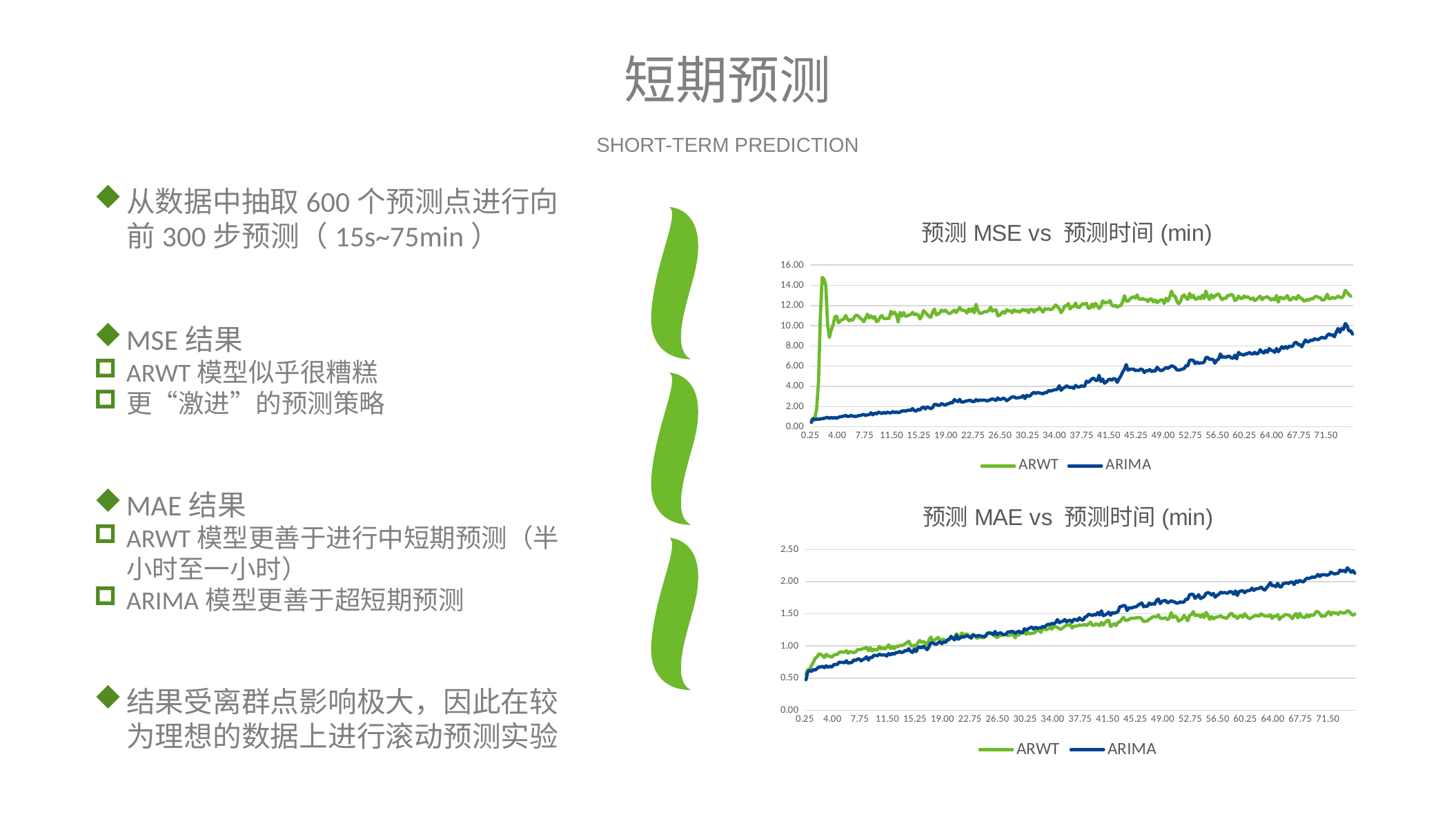

短期预测
SHORT-TERM PREDICTION
从数据中抽取600个预测点进行向前300步预测（15s~75min）

MSE结果
ARWT模型似乎很糟糕
更“激进”的预测策略

MAE结果
ARWT模型更善于进行中短期预测（半小时至一小时）
ARIMA模型更善于超短期预测

结果受离群点影响极大，因此在较为理想的数据上进行滚动预测实验

[unsupported chart]

### Chart: 预测MAE vs 预测时间(min)

| Category |  |  |
|---|---|---|
| 0.25 | 0.5590313 | 0.47509825 |
| 0.5 | 0.63374002 | 0.59941449 |
| 0.75 | 0.62984103 | 0.6190679 |
| 1 | 0.69950314 | 0.60285154 |
| 1.25 | 0.74345658 | 0.63361265 |
| 1.5 | 0.80986893 | 0.6246027 |
| 1.75 | 0.82809287 | 0.64661433 |
| 2 | 0.87810444 | 0.67221395 |
| 2.25 | 0.8690576 | 0.67181651 |
| 2.5 | 0.84838917 | 0.6834203 |
| 2.75 | 0.81903135 | 0.66224004 |
| 3 | 0.87003602 | 0.69169133 |
| 3.25 | 0.84336229 | 0.66623734 |
| 3.5 | 0.83995728 | 0.68526332 |
| 3.75 | 0.823751 | 0.67090224 |
| 4 | 0.85534279 | 0.70631374 |
| 4.25 | 0.87007676 | 0.71329125 |
| 4.5 | 0.86424144 | 0.71036092 |
| 4.75 | 0.89814315 | 0.74743047 |
| 5 | 0.90962296 | 0.7442888 |
| 5.25 | 0.90458084 | 0.74540788 |
| 5.5 | 0.9016119 | 0.73735299 |
| 5.75 | 0.92427975 | 0.7693439 |
| 6 | 0.88629613 | 0.73066761 |
| 6.25 | 0.9108525 | 0.74100648 |
| 6.5 | 0.90200215 | 0.74194573 |
| 6.75 | 0.89682679 | 0.78345415 |
| 7 | 0.90523062 | 0.77236001 |
| 7.25 | 0.93883379 | 0.79408976 |
| 7.5 | 0.94366986 | 0.79880488 |
| 7.75 | 0.94408444 | 0.76775833 |
| 8 | 0.95999336 | 0.78808793 |
| 8.25 | 0.96199457 | 0.80268274 |
| 8.5 | 0.97725512 | 0.83018525 |
| 8.75 | 0.92581038 | 0.78063948 |
| 9 | 0.97182719 | 0.82189754 |
| 9.25 | 0.92001165 | 0.81976183 |
| 9.5 | 0.94820717 | 0.85438018 |
| 9.75 | 0.93954981 | 0.85058699 |
| 10 | 0.93819528 | 0.84720138 |
| 10.25 | 0.99470098 | 0.8731056 |
| 10.5 | 0.95381244 | 0.85905855 |
| 10.75 | 0.97151873 | 0.86048046 |
| 11 | 0.95127588 | 0.86136982 |
| 11.25 | 0.97933186 | 0.84226536 |
| 11.5 | 1.01773985 | 0.88159385 |
| 11.75 | 0.95802681 | 0.85950394 |
| 12 | 0.99425462 | 0.88545975 |
| 12.25 | 0.95467126 | 0.87070931 |
| 12.5 | 0.99796842 | 0.89571554 |
| 12.75 | 0.98580979 | 0.8984683 |
| 13 | 1.00656531 | 0.91290061 |
| 13.25 | 1.00537376 | 0.89743524 |
| 13.5 | 1.01272089 | 0.9049229 |
| 13.75 | 1.03272119 | 0.93154969 |
| 14 | 1.05509893 | 0.92389403 |
| 14.25 | 1.07324781 | 0.95763732 |
| 14.5 | 1.01459738 | 0.91549899 |
| 14.75 | 0.99287254 | 0.89745722 |
| 15 | 1.01449432 | 0.95032956 |
| 15.25 | 0.98814561 | 0.91162561 |
| 15.5 | 1.05405866 | 0.96945255 |
| 15.75 | 1.08484807 | 0.98693253 |
| 16 | 1.05625688 | 0.96923111 |
| 16.25 | 1.06923572 | 0.99790057 |
| 16.5 | 1.04944696 | 0.96632193 |
| 16.75 | 1.01054965 | 0.94203885 |
| 17 | 1.09518784 | 0.98387931 |
| 17.25 | 1.13921041 | 1.04884862 |
| 17.5 | 1.08432832 | 1.04941889 |
| 17.75 | 1.08802893 | 1.03159727 |
| 18 | 1.11329687 | 1.02640468 |
| 18.25 | 1.13329919 | 1.04849083 |
| 18.5 | 1.08694534 | 1.0641244 |
| 18.75 | 1.09701209 | 1.03559714 |
| 19 | 1.10457403 | 1.06228663 |
| 19.25 | 1.07137479 | 1.05382894 |
| 19.5 | 1.08770607 | 1.09347754 |
| 19.75 | 1.09964957 | 1.10034397 |
| 20 | 1.13982677 | 1.15046891 |
| 20.25 | 1.12857694 | 1.1164072 |
| 20.5 | 1.1295916 | 1.09433605 |
| 20.75 | 1.18978345 | 1.16765959 |
| 21 | 1.13027426 | 1.10399102 |
| 21.25 | 1.16047831 | 1.12492251 |
| 21.5 | 1.20160408 | 1.14453104 |
| 21.75 | 1.14441182 | 1.13686203 |
| 22 | 1.18813677 | 1.15094552 |
| 22.25 | 1.17804927 | 1.15903796 |
| 22.5 | 1.1432103 | 1.13977942 |
| 22.75 | 1.14746945 | 1.12226314 |
| 23 | 1.18158563 | 1.16860074 |
| 23.25 | 1.16070627 | 1.15890608 |
| 23.5 | 1.12051168 | 1.1498855 |
| 23.75 | 1.12742641 | 1.16465512 |
| 24 | 1.14362229 | 1.15425215 |
| 24.25 | 1.12730383 | 1.15121177 |
| 24.5 | 1.13368656 | 1.14129945 |
| 24.75 | 1.14911015 | 1.16383593 |
| 25 | 1.20305418 | 1.19858534 |
| 25.25 | 1.20758218 | 1.19963073 |
| 25.5 | 1.20239051 | 1.19349845 |
| 25.75 | 1.17682289 | 1.17453155 |
| 26 | 1.15446509 | 1.22503065 |
| 26.25 | 1.12864761 | 1.17635351 |
| 26.5 | 1.14804275 | 1.19406974 |
| 26.75 | 1.17394709 | 1.20725116 |
| 27 | 1.1646633 | 1.18271703 |
| 27.25 | 1.18040433 | 1.17371072 |
| 27.5 | 1.17915596 | 1.18151679 |
| 27.75 | 1.16162217 | 1.22016774 |
| 28 | 1.16182293 | 1.21547075 |
| 28.25 | 1.1850442 | 1.2278351 |
| 28.5 | 1.17157784 | 1.21974441 |
| 28.75 | 1.12735107 | 1.19545279 |
| 29 | 1.19667811 | 1.21684379 |
| 29.25 | 1.16713783 | 1.23067325 |
| 29.5 | 1.22086403 | 1.20492109 |
| 29.75 | 1.19865162 | 1.20584887 |
| 30 | 1.21357395 | 1.2676485 |
| 30.25 | 1.17969828 | 1.24225519 |
| 30.5 | 1.20974975 | 1.26548767 |
| 30.75 | 1.18816209 | 1.27967225 |
| 31 | 1.19858154 | 1.2945565 |
| 31.25 | 1.1959827 | 1.26281991 |
| 31.5 | 1.21969893 | 1.29062421 |
| 31.75 | 1.24028466 | 1.27304692 |
| 32 | 1.24258491 | 1.28249593 |
| 32.25 | 1.2095151 | 1.28176703 |
| 32.5 | 1.27145985 | 1.30326132 |
| 32.75 | 1.26286055 | 1.29378612 |
| 33 | 1.25169328 | 1.32193016 |
| 33.25 | 1.26720025 | 1.33750099 |
| 33.5 | 1.28873987 | 1.33057765 |
| 33.75 | 1.25979697 | 1.35191337 |
| 34 | 1.31198314 | 1.34144669 |
| 34.25 | 1.29705305 | 1.36338932 |
| 34.5 | 1.29103631 | 1.41080657 |
| 34.75 | 1.26730037 | 1.3606157 |
| 35 | 1.26010027 | 1.37791745 |
| 35.25 | 1.28264072 | 1.38472789 |
| 35.5 | 1.30224562 | 1.41119604 |
| 35.75 | 1.32916909 | 1.37335748 |
| 36 | 1.318499 | 1.39418752 |
| 36.25 | 1.33347541 | 1.40020912 |
| 36.5 | 1.27993186 | 1.37105976 |
| 36.75 | 1.30602511 | 1.41495039 |
| 37 | 1.31038575 | 1.41003747 |
| 37.25 | 1.31038602 | 1.39575588 |
| 37.5 | 1.32677557 | 1.43745566 |
| 37.75 | 1.31941582 | 1.40860214 |
| 38 | 1.32886164 | 1.40152746 |
| 38.25 | 1.33029464 | 1.4486257 |
| 38.5 | 1.31910314 | 1.46042204 |
| 38.75 | 1.34105561 | 1.49524833 |
| 39 | 1.37197462 | 1.48437685 |
| 39.25 | 1.32208887 | 1.47356761 |
| 39.5 | 1.32020802 | 1.49085984 |
| 39.75 | 1.34398173 | 1.47993813 |
| 40 | 1.33149443 | 1.52103502 |
| 40.25 | 1.31688673 | 1.48206208 |
| 40.5 | 1.36552867 | 1.5464665 |
| 40.75 | 1.32438682 | 1.4707033 |
| 41 | 1.36263636 | 1.48332682 |
| 41.25 | 1.39306639 | 1.50022098 |
| 41.5 | 1.39976907 | 1.52615679 |
| 41.75 | 1.30168369 | 1.47933516 |
| 42 | 1.32410652 | 1.52042023 |
| 42.25 | 1.34614562 | 1.50970423 |
| 42.5 | 1.31643357 | 1.51838028 |
| 42.75 | 1.36724066 | 1.53242787 |
| 43 | 1.37391089 | 1.61184297 |
| 43.25 | 1.41309277 | 1.61521371 |
| 43.5 | 1.4457629 | 1.62946256 |
| 43.75 | 1.3990613 | 1.62431556 |
| 44 | 1.39832147 | 1.54973483 |
| 44.25 | 1.41205429 | 1.59659436 |
| 44.5 | 1.43102161 | 1.58829594 |
| 44.75 | 1.4325139 | 1.59821525 |
| 45 | 1.43186668 | 1.60701835 |
| 45.25 | 1.43881297 | 1.6109476 |
| 45.5 | 1.43939714 | 1.63533869 |
| 45.75 | 1.44265742 | 1.65347942 |
| 46 | 1.42049904 | 1.66891422 |
| 46.25 | 1.37780053 | 1.60936956 |
| 46.5 | 1.38744455 | 1.62139781 |
| 46.75 | 1.38528479 | 1.61404602 |
| 47 | 1.41770851 | 1.66968415 |
| 47.25 | 1.43004546 | 1.64462126 |
| 47.5 | 1.45648771 | 1.66046103 |
| 47.75 | 1.45416852 | 1.64941229 |
| 48 | 1.45236224 | 1.70999361 |
| 48.25 | 1.48409568 | 1.73246676 |
| 48.5 | 1.43199019 | 1.65913782 |
| 48.75 | 1.42962212 | 1.6931013 |
| 49 | 1.42976408 | 1.70413225 |
| 49.25 | 1.43774046 | 1.70658615 |
| 49.5 | 1.40934313 | 1.67067398 |
| 49.75 | 1.43219957 | 1.68326089 |
| 50 | 1.5202824 | 1.70477307 |
| 50.25 | 1.44156653 | 1.68948061 |
| 50.5 | 1.46949231 | 1.68372194 |
| 50.75 | 1.4483511 | 1.66477616 |
| 51 | 1.38660361 | 1.67033004 |
| 51.25 | 1.40070908 | 1.68518789 |
| 51.5 | 1.42625816 | 1.67766296 |
| 51.75 | 1.47427811 | 1.68539913 |
| 52 | 1.43680621 | 1.72861026 |
| 52.25 | 1.39110384 | 1.72315046 |
| 52.5 | 1.47509681 | 1.79813098 |
| 52.75 | 1.48728363 | 1.80390369 |
| 53 | 1.53478929 | 1.80192124 |
| 53.25 | 1.47111136 | 1.74019614 |
| 53.5 | 1.48056257 | 1.76641272 |
| 53.75 | 1.4799061 | 1.79723366 |
| 54 | 1.44767441 | 1.73869106 |
| 54.25 | 1.49291607 | 1.75178648 |
| 54.5 | 1.44115051 | 1.76987469 |
| 54.75 | 1.52165433 | 1.81911927 |
| 55 | 1.47789958 | 1.82902749 |
| 55.25 | 1.41416537 | 1.82150076 |
| 55.5 | 1.45566573 | 1.79171192 |
| 55.75 | 1.42197004 | 1.81798787 |
| 56 | 1.44159893 | 1.75832685 |
| 56.25 | 1.45320188 | 1.78821116 |
| 56.5 | 1.45710641 | 1.80476914 |
| 56.75 | 1.47130156 | 1.83832097 |
| 57 | 1.44260416 | 1.82361073 |
| 57.25 | 1.44296914 | 1.83358893 |
| 57.5 | 1.4272999 | 1.82404571 |
| 57.75 | 1.45428443 | 1.82345254 |
| 58 | 1.49462532 | 1.84773174 |
| 58.25 | 1.50747664 | 1.83966261 |
| 58.5 | 1.45792091 | 1.80484614 |
| 58.75 | 1.46786277 | 1.85574827 |
| 59 | 1.42547728 | 1.78502689 |
| 59.25 | 1.46016024 | 1.84643732 |
| 59.5 | 1.47260379 | 1.8545759 |
| 59.75 | 1.44726019 | 1.85954424 |
| 60 | 1.50221931 | 1.82872805 |
| 60.25 | 1.4662194 | 1.85541995 |
| 60.5 | 1.43551694 | 1.85936365 |
| 60.75 | 1.42350971 | 1.86394761 |
| 61 | 1.44963637 | 1.89909578 |
| 61.25 | 1.46070811 | 1.86426366 |
| 61.5 | 1.4758198 | 1.88608575 |
| 61.75 | 1.46821554 | 1.89132537 |
| 62 | 1.46524913 | 1.89694444 |
| 62.25 | 1.50051731 | 1.9172419 |
| 62.5 | 1.47905034 | 1.88548023 |
| 62.75 | 1.46581067 | 1.86899051 |
| 63 | 1.46519087 | 1.90698982 |
| 63.25 | 1.46180545 | 1.94143939 |
| 63.5 | 1.48709804 | 1.98639446 |
| 63.75 | 1.42897205 | 1.93766672 |
| 64 | 1.46661041 | 1.9397344 |
| 64.25 | 1.45594222 | 1.92195424 |
| 64.5 | 1.48985301 | 1.97354716 |
| 64.75 | 1.41041676 | 1.92416475 |
| 65 | 1.45164236 | 1.9181663 |
| 65.25 | 1.45794751 | 1.97238383 |
| 65.5 | 1.48687856 | 1.97475349 |
| 65.75 | 1.48693752 | 1.98179386 |
| 66 | 1.47878578 | 1.97099849 |
| 66.25 | 1.46059755 | 1.99382057 |
| 66.5 | 1.42455869 | 1.99366579 |
| 66.75 | 1.47088386 | 1.95418769 |
| 67 | 1.50467076 | 2.01054366 |
| 67.25 | 1.43615901 | 1.98941262 |
| 67.5 | 1.50856576 | 2.02102967 |
| 67.75 | 1.45701103 | 2.00382558 |
| 68 | 1.44866238 | 1.99542734 |
| 68.25 | 1.44134307 | 2.02937354 |
| 68.5 | 1.48571867 | 2.05560623 |
| 68.75 | 1.45167423 | 2.04916357 |
| 69 | 1.48532861 | 2.06124221 |
| 69.25 | 1.47449126 | 2.07602291 |
| 69.5 | 1.48826767 | 2.06449901 |
| 69.75 | 1.53538416 | 2.08210161 |
| 70 | 1.53274805 | 2.1133171 |
| 70.25 | 1.50068014 | 2.08136602 |
| 70.5 | 1.4566837 | 2.10832773 |
| 70.75 | 1.4695534 | 2.10860412 |
| 71 | 1.4656749 | 2.10789757 |
| 71.25 | 1.51136093 | 2.10093205 |
| 71.5 | 1.53284606 | 2.11088446 |
| 71.75 | 1.48200087 | 2.14776186 |
| 72 | 1.52381392 | 2.1313436 |
| 72.25 | 1.5128722 | 2.11923515 |
| 72.5 | 1.51316393 | 2.12648721 |
| 72.75 | 1.49137068 | 2.12992927 |
| 73 | 1.53152704 | 2.17960984 |
| 73.25 | 1.51680277 | 2.15950457 |
| 73.5 | 1.51162298 | 2.17819958 |
| 73.75 | 1.51928912 | 2.15055222 |
| 74 | 1.54586769 | 2.21620879 |
| 74.25 | 1.5390405 | 2.18337716 |
| 74.5 | 1.50021562 | 2.14587941 |
| 74.75 | 1.47804812 | 2.17206935 |
| 75 | 1.49659091 | 2.13236133 |